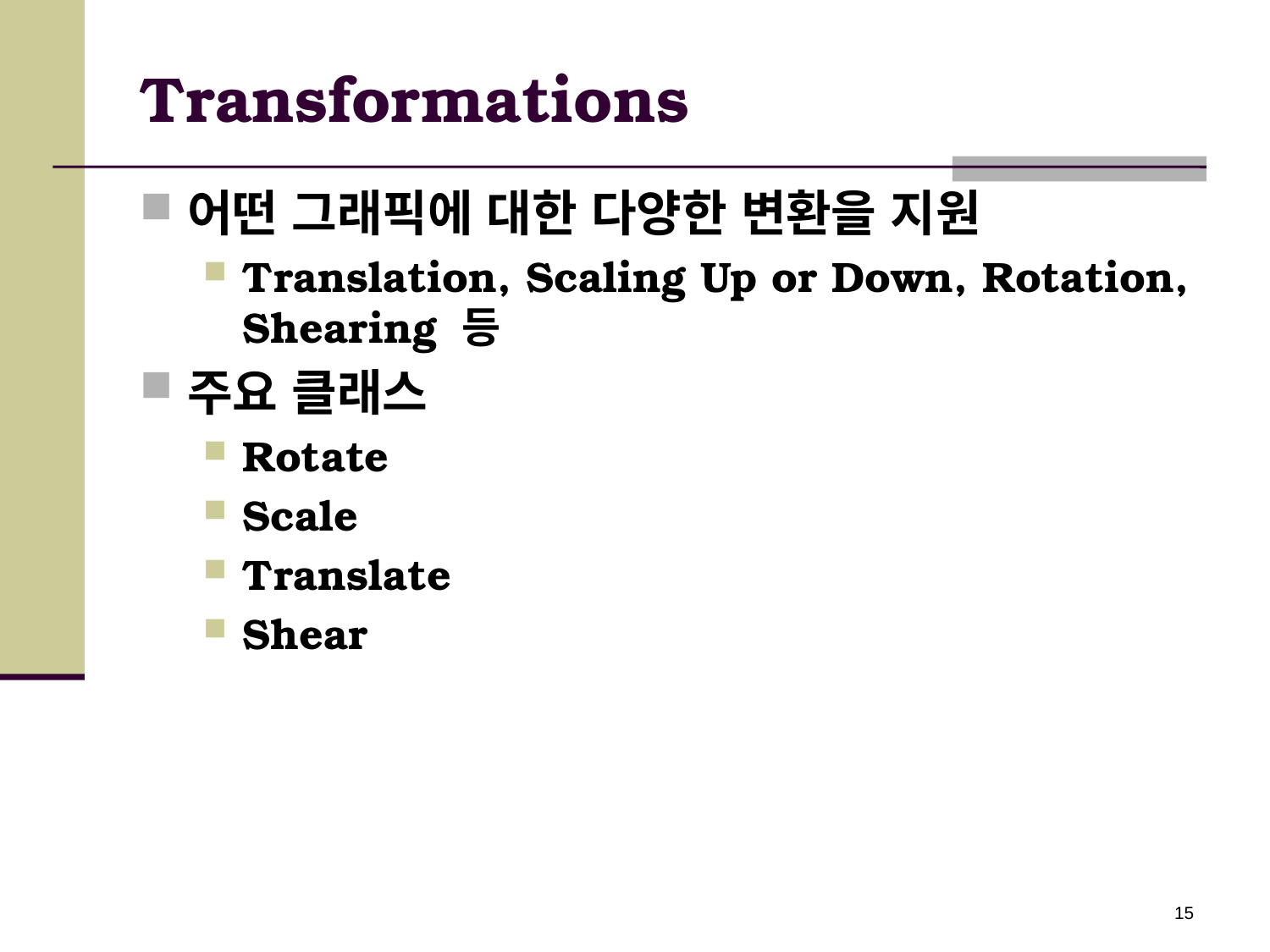

# Transformations
어떤 그래픽에 대한 다양한 변환을 지원
Translation, Scaling Up or Down, Rotation, Shearing 등
주요 클래스
Rotate
Scale
Translate
Shear
15